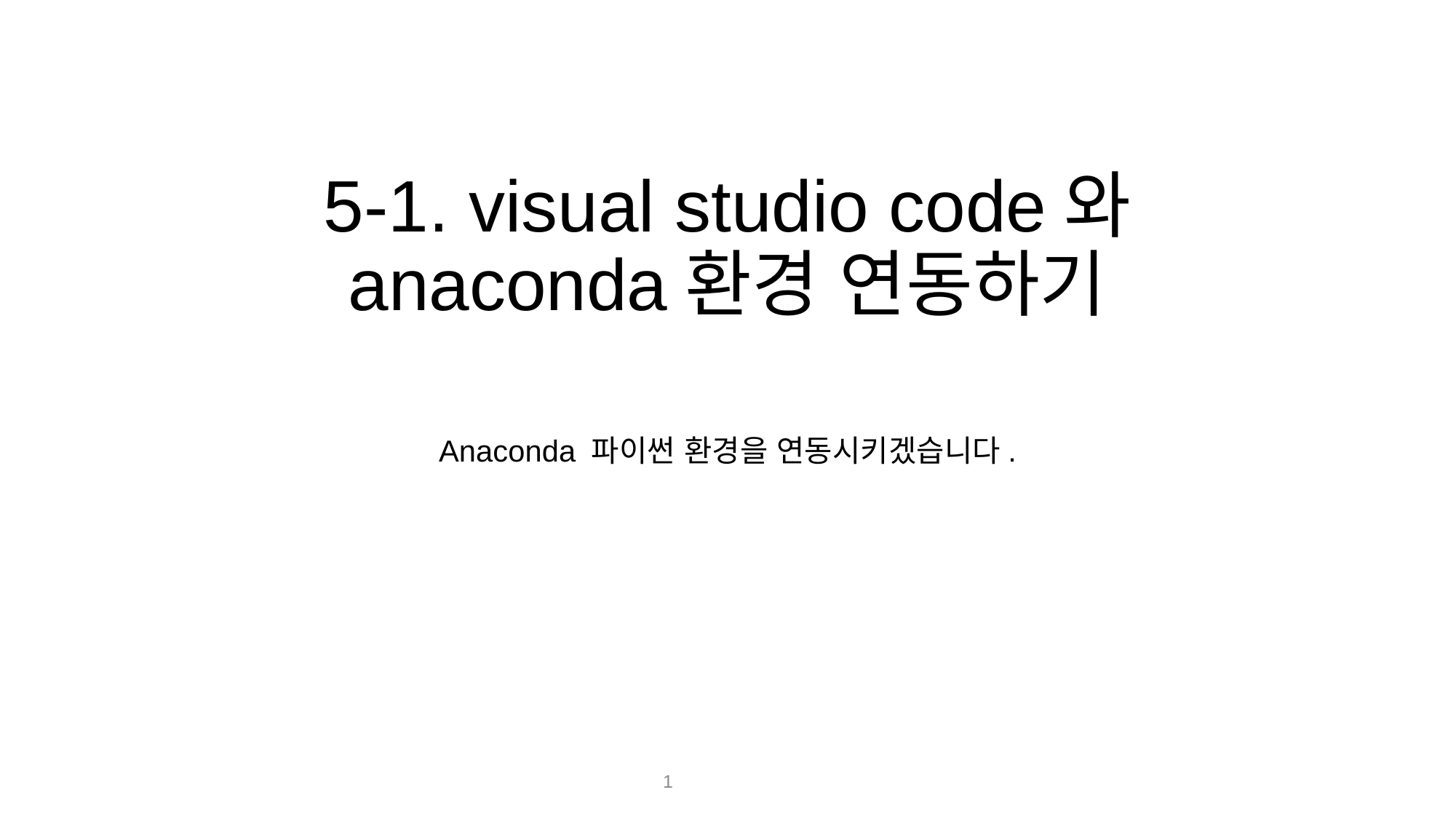

# 5-1. visual studio code와 anaconda환경 연동하기
Anaconda 파이썬 환경을 연동시키겠습니다.
1